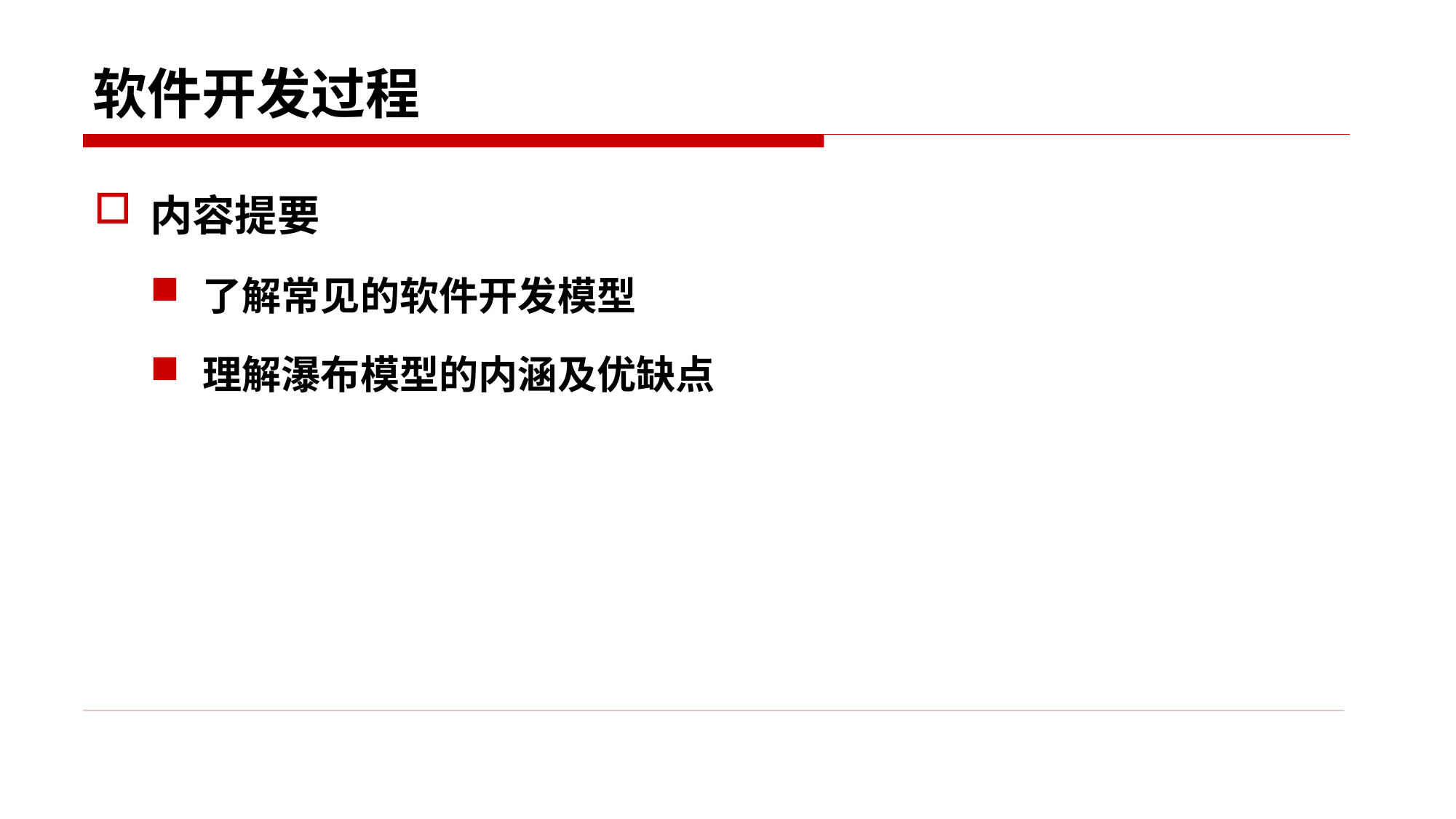

# 软件开发过程
内容提要
了解常见的软件开发模型
理解瀑布模型的内涵及优缺点
2